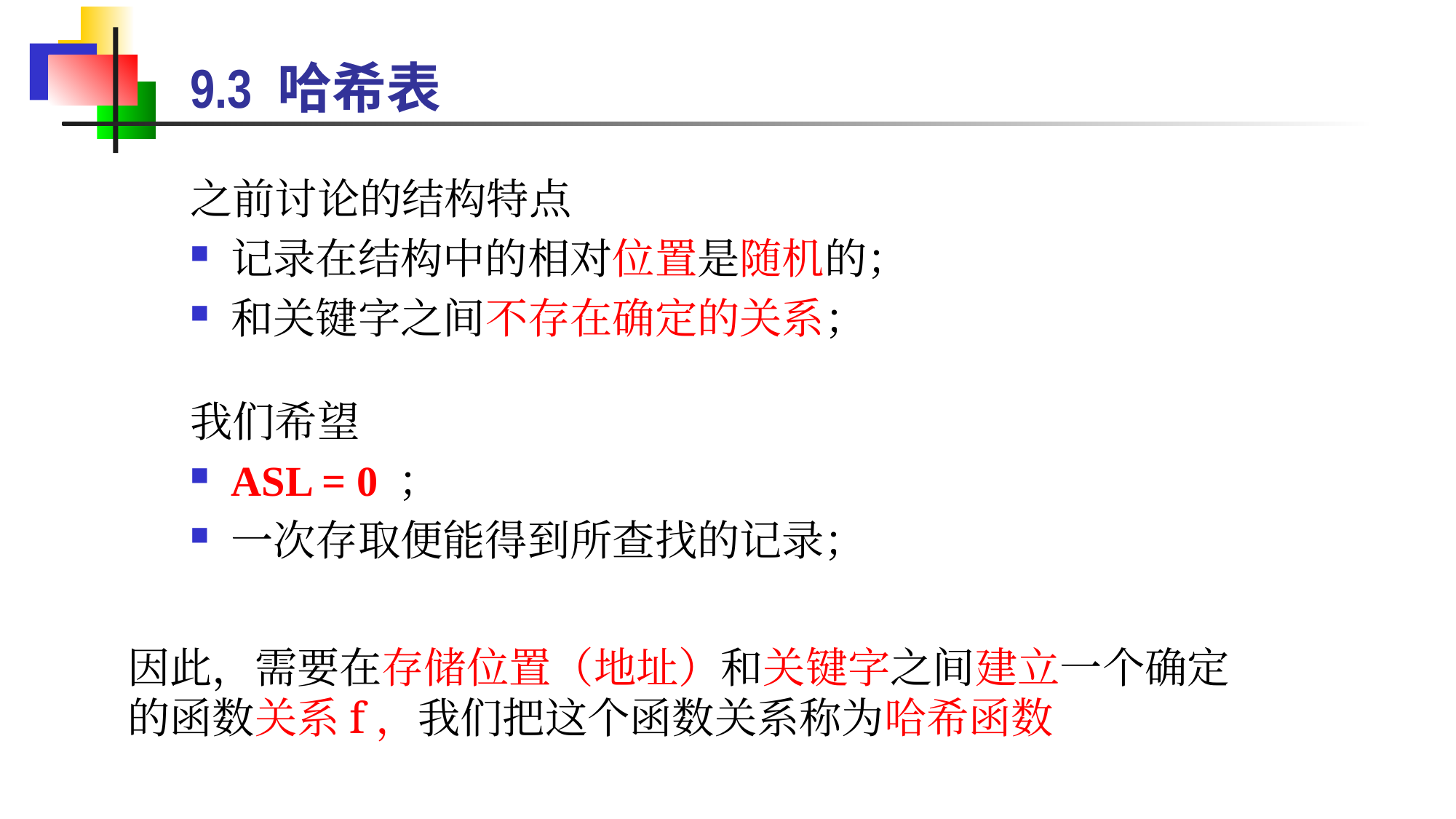

# 9.3 哈希表
之前讨论的结构特点
记录在结构中的相对位置是随机的；
和关键字之间不存在确定的关系；
我们希望
ASL = 0 ；
一次存取便能得到所查找的记录；
因此，需要在存储位置（地址）和关键字之间建立一个确定的函数关系f，我们把这个函数关系称为哈希函数